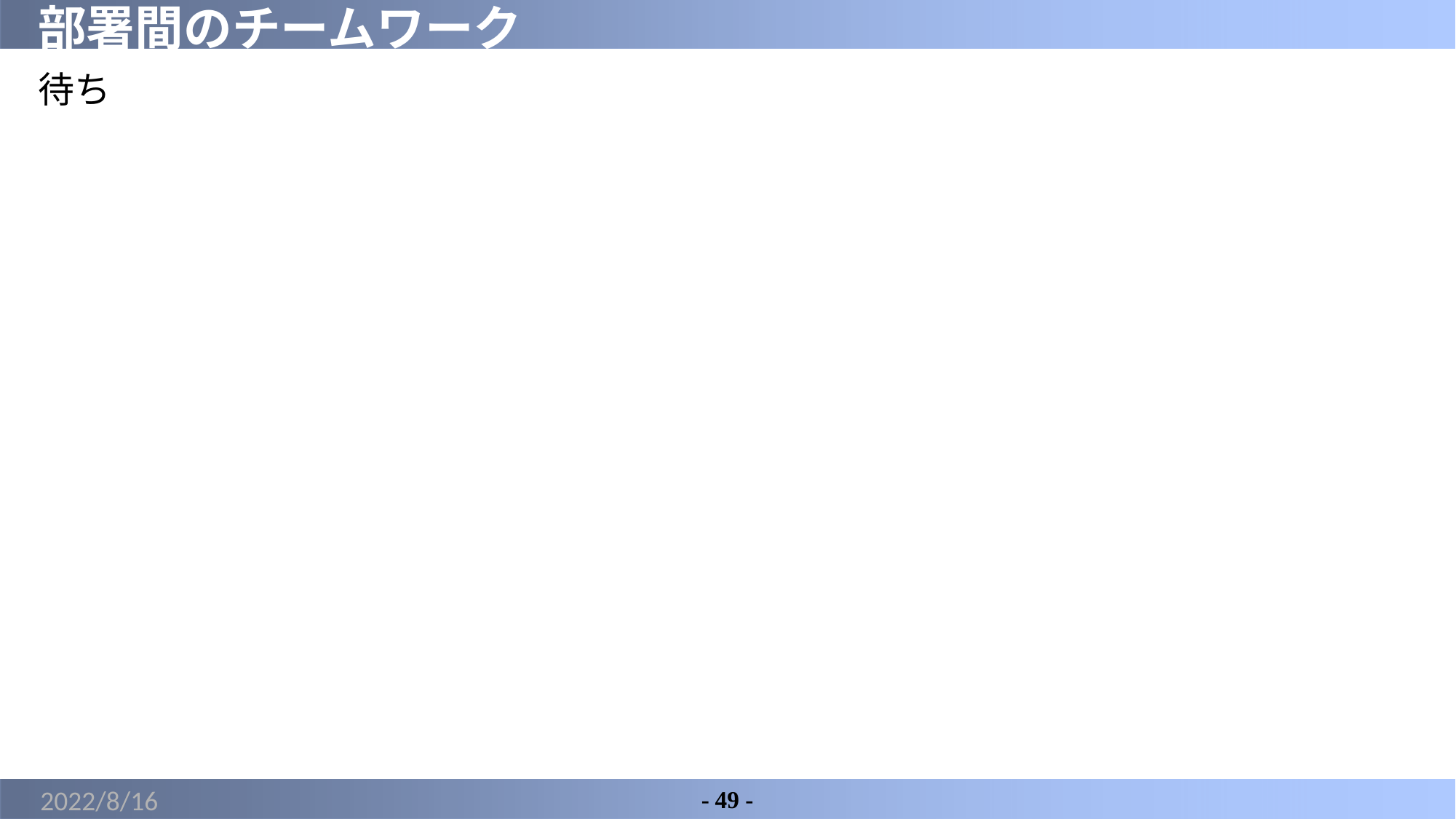

# 部署間のチームワーク
待ち
2022/8/16
- 49 -